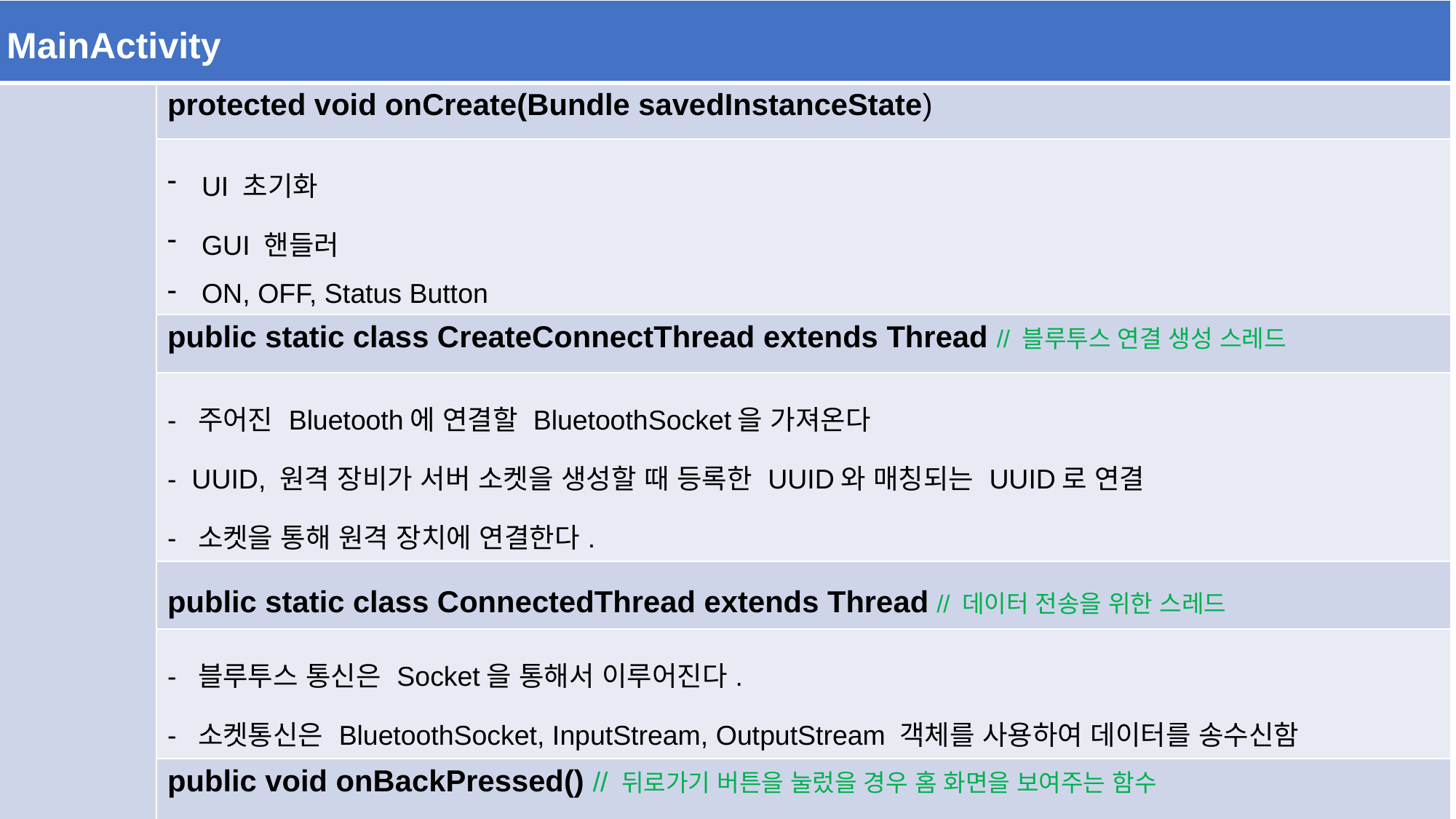

| MainActivity | MainActivity |
| --- | --- |
|  | protected void onCreate(Bundle savedInstanceState) |
|  | UI 초기화 GUI 핸들러 ON, OFF, Status Button |
|  | public static class CreateConnectThread extends Thread // 블루투스 연결 생성 스레드 |
|  | - 주어진 Bluetooth에 연결할 BluetoothSocket을 가져온다 - UUID, 원격 장비가 서버 소켓을 생성할 때 등록한 UUID와 매칭되는 UUID로 연결 - 소켓을 통해 원격 장치에 연결한다. |
|  | public static class ConnectedThread extends Thread // 데이터 전송을 위한 스레드 |
|  | - 블루투스 통신은 Socket을 통해서 이루어진다. - 소켓통신은 BluetoothSocket, InputStream, OutputStream 객체를 사용하여 데이터를 송수신함 |
|  | public void onBackPressed() // 뒤로가기 버튼을 눌렀을 경우 홈 화면을 보여주는 함수 |
|  | Bluetooth 연결을 종료하고 앱 종료 |